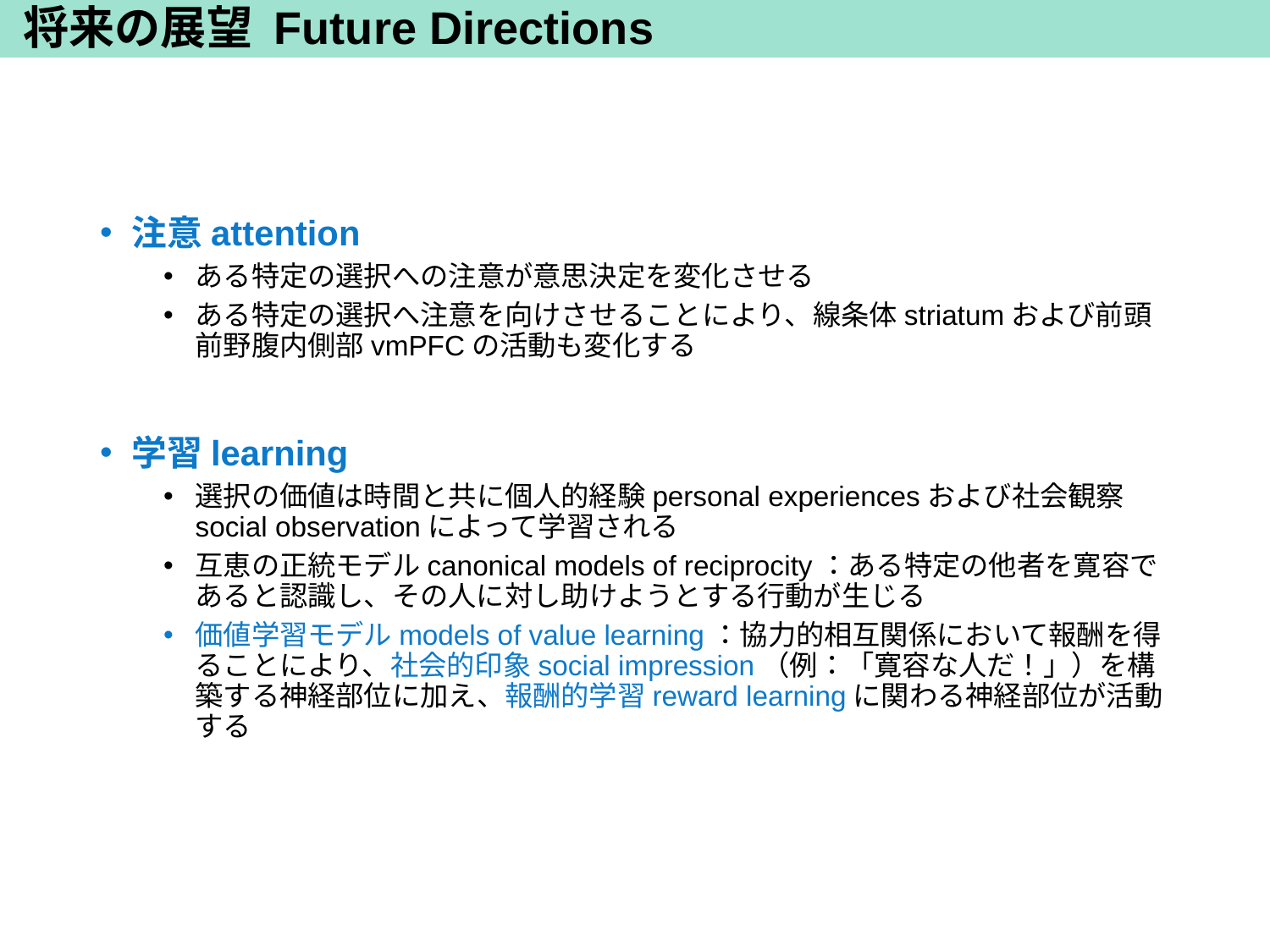

# 将来の展望 Future Directions
注意attention
ある特定の選択への注意が意思決定を変化させる
ある特定の選択へ注意を向けさせることにより、線条体striatumおよび前頭前野腹内側部vmPFCの活動も変化する

学習learning
選択の価値は時間と共に個人的経験personal experiencesおよび社会観察social observationによって学習される
互恵の正統モデルcanonical models of reciprocity：ある特定の他者を寛容であると認識し、その人に対し助けようとする行動が生じる
価値学習モデルmodels of value learning：協力的相互関係において報酬を得ることにより、社会的印象social impression（例：「寛容な人だ！」）を構築する神経部位に加え、報酬的学習reward learningに関わる神経部位が活動する